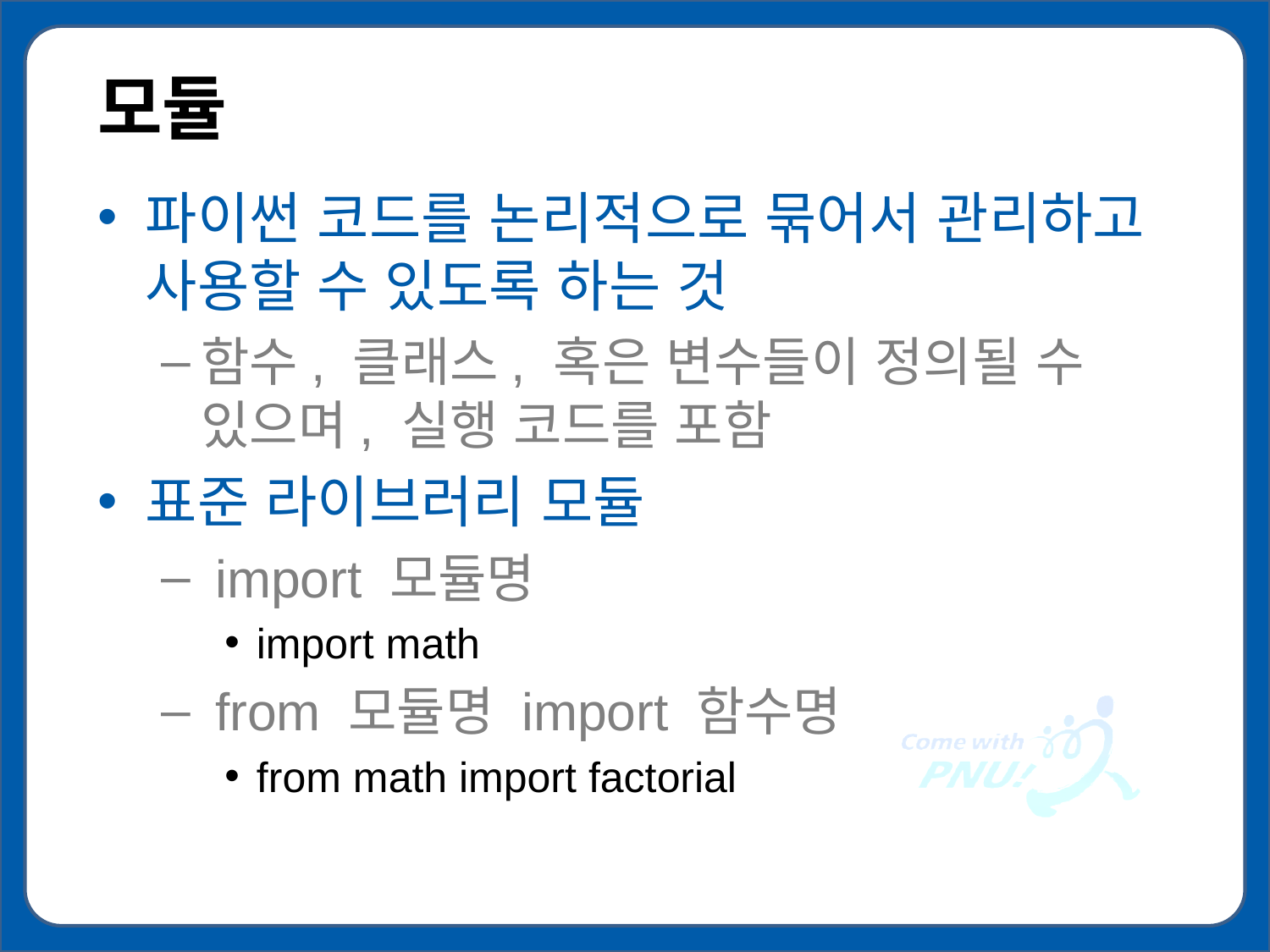

# 모듈
파이썬 코드를 논리적으로 묶어서 관리하고 사용할 수 있도록 하는 것
함수, 클래스, 혹은 변수들이 정의될 수 있으며, 실행 코드를 포함
표준 라이브러리 모듈
 import 모듈명
import math
 from 모듈명 import 함수명
from math import factorial